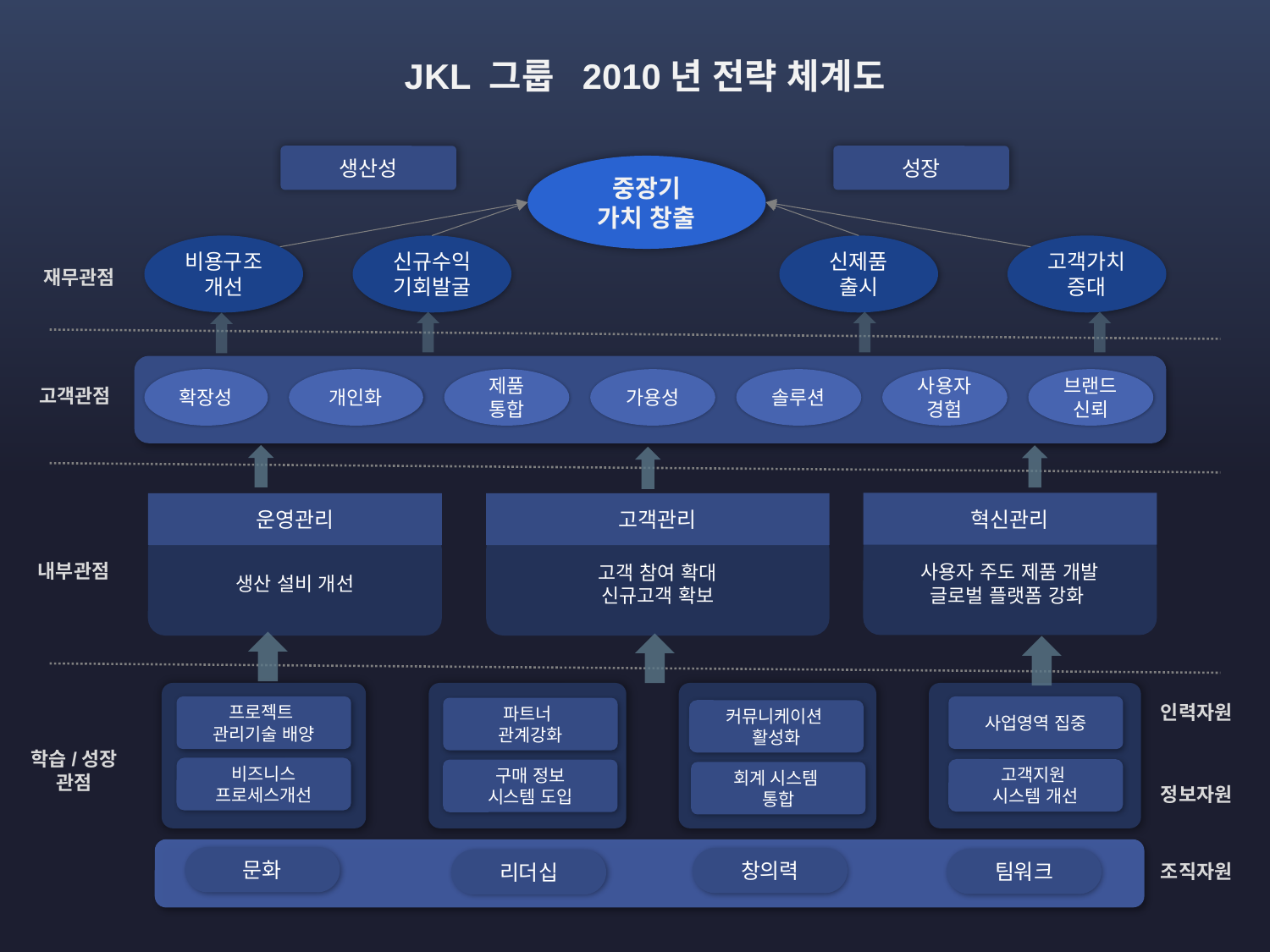

JKL 그룹  2010년 전략 체계도
생산성
성장
중장기
가치 창출
비용구조개선
신규수익기회발굴
신제품
출시
고객가치
증대
재무관점

확장성
개인화
제품
통합
가용성
솔루션
사용자
경험
브랜드신뢰
고객관점

혁신관리
사용자 주도 제품 개발
글로벌 플랫폼 강화
운영관리
생산 설비 개선
고객관리
고객 참여 확대
신규고객 확보
내부관점

프로젝트
관리기술 배양
비즈니스
프로세스개선

파트너
관계강화
구매 정보
시스템 도입

커뮤니케이션
활성화
회계 시스템
통합

사업영역 집중
고객지원
시스템 개선
인력자원

학습/성장
관점
정보자원

문화
창의력
팀워크
리더십
조직자원